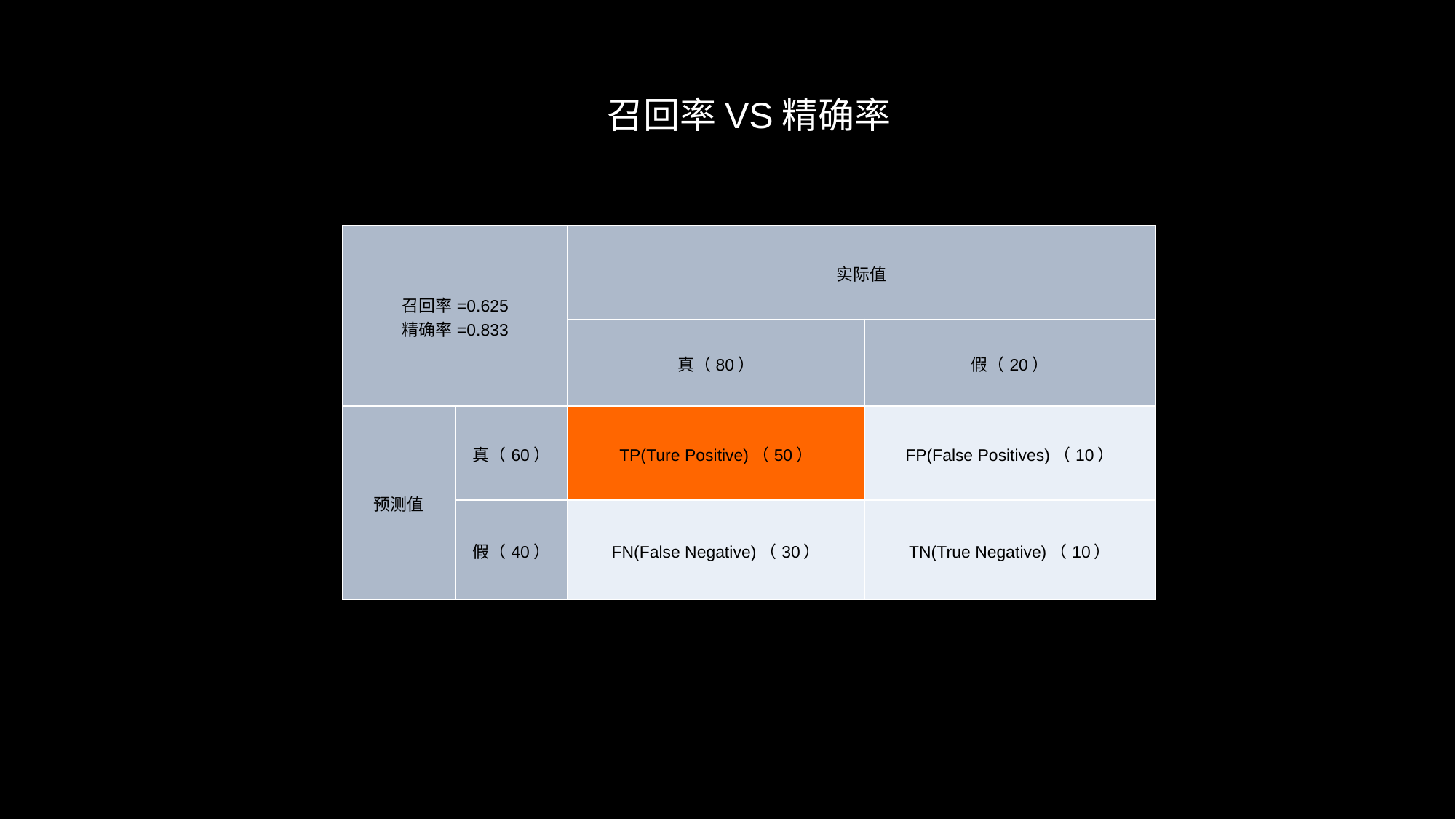

召回率VS精确率
| 召回率=0.625 精确率=0.833 |  | 实际值 |  |
| --- | --- | --- | --- |
|  |  | 真（80） | 假（20） |
| 预测值 | 真（60） | TP(Ture Positive)（50） | FP(False Positives)（10） |
|  | 假（40） | FN(False Negative)（30） | TN(True Negative)（10） |